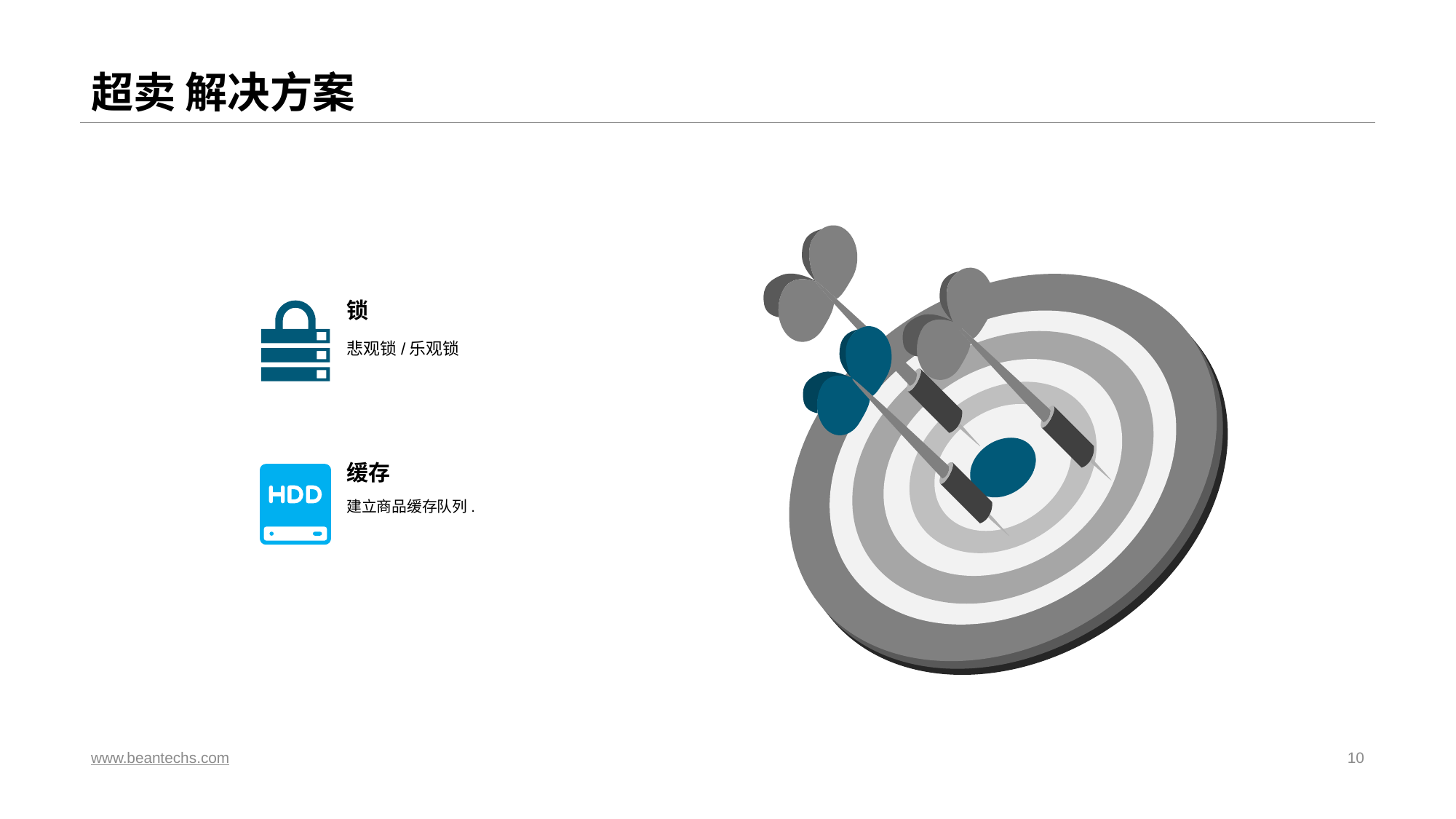

# 超卖 解决方案

锁
悲观锁/乐观锁

缓存
建立商品缓存队列.

www.beantechs.com
10